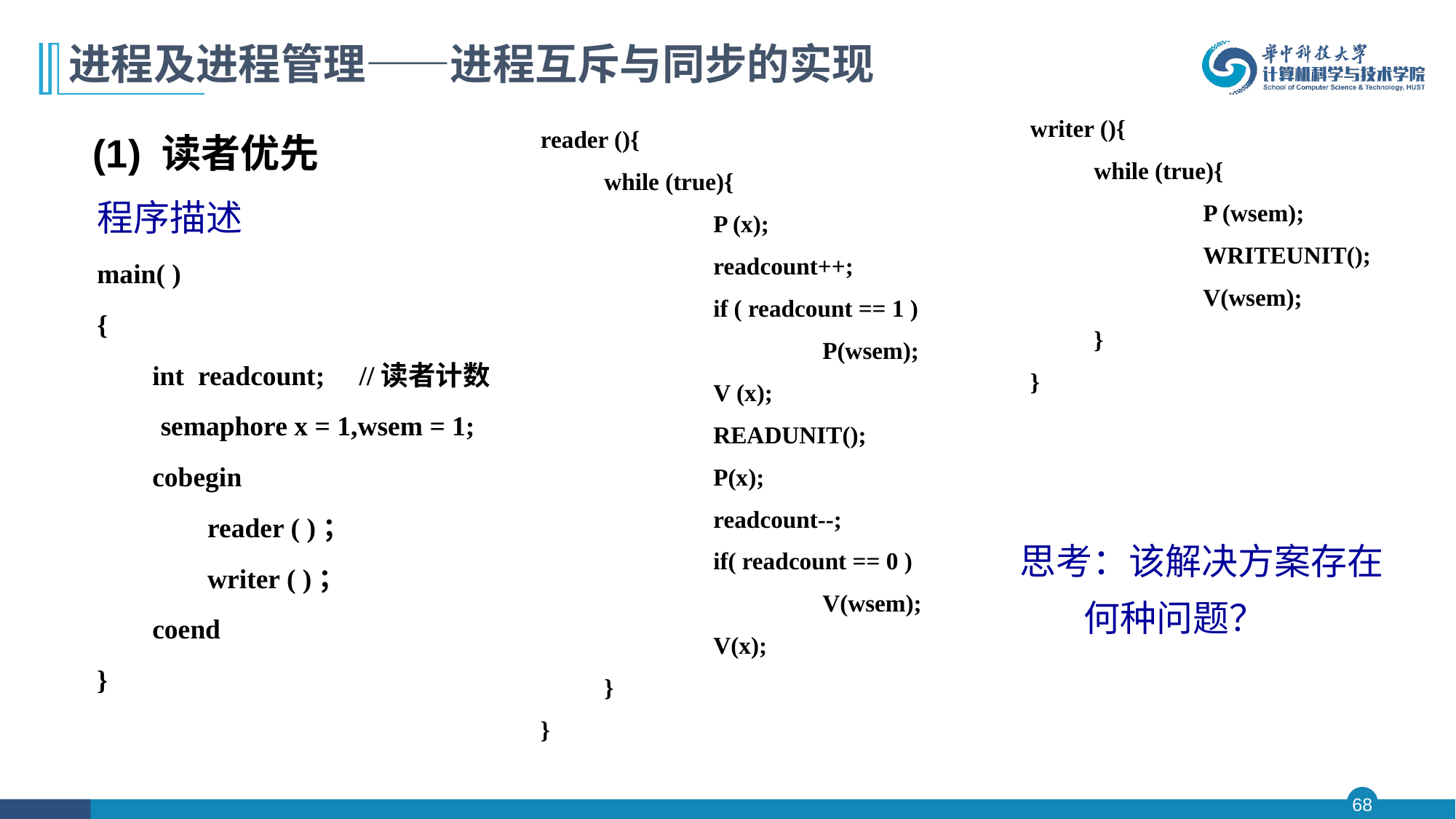

# 进程及进程管理——进程互斥与同步的实现
(1) 读者优先
writer (){
	while (true){
		P (wsem);
		WRITEUNIT();
		V(wsem);
	}
}
reader (){
	while (true){
		P (x);
		readcount++;
		if ( readcount == 1 )
			P(wsem);
		V (x);
		READUNIT();
		P(x);
		readcount--;
		if( readcount == 0 )
			V(wsem);
		V(x);
	}
}
程序描述
main( )
{
        int  readcount;     //读者计数
	semaphore x = 1,wsem = 1;
        cobegin
                reader ( )；
                writer ( )；
        coend
}
思考：该解决方案存在何种问题？